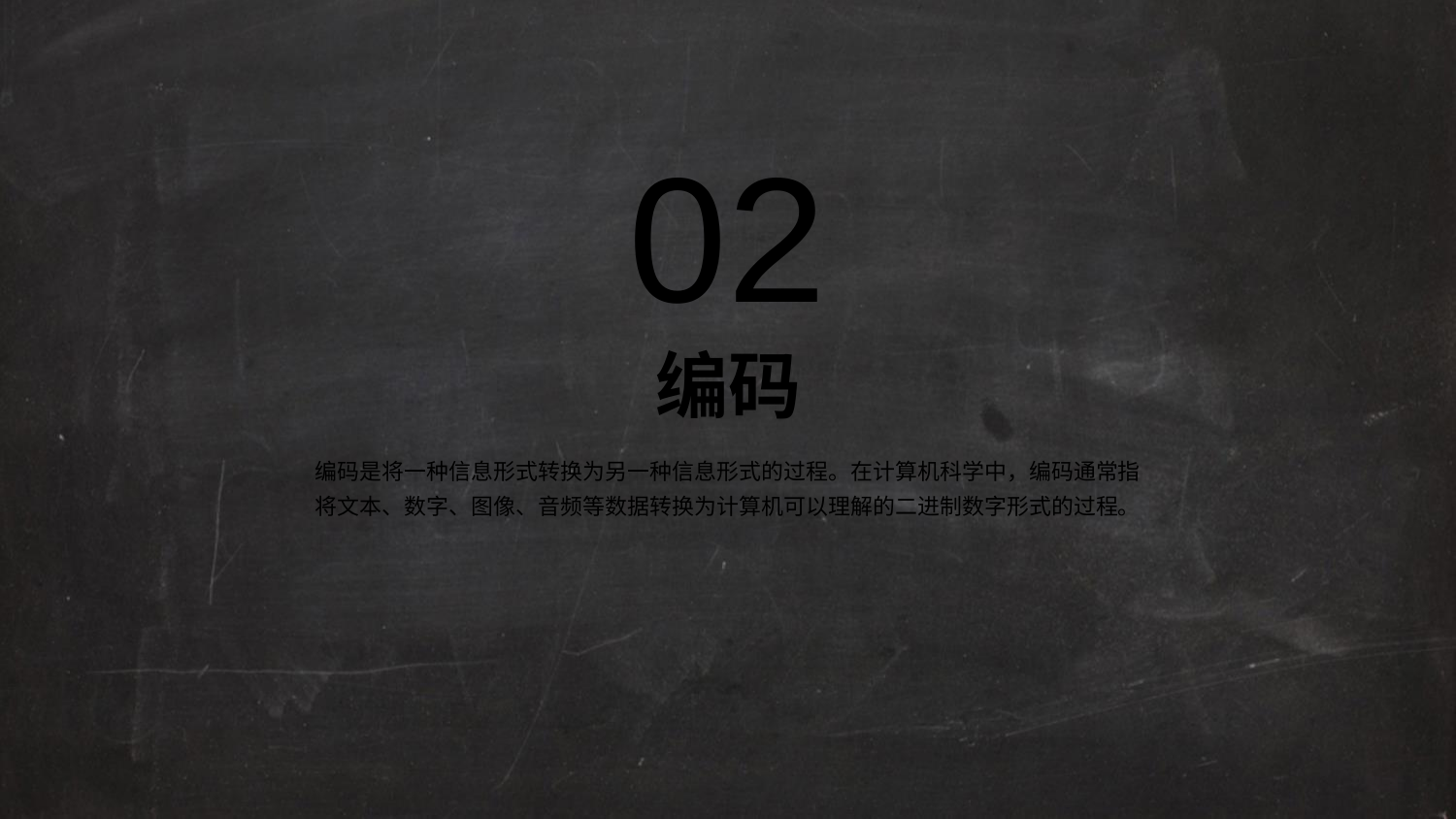

02
编码
编码是将一种信息形式转换为另一种信息形式的过程。在计算机科学中，编码通常指将文本、数字、图像、音频等数据转换为计算机可以理解的二进制数字形式的过程。